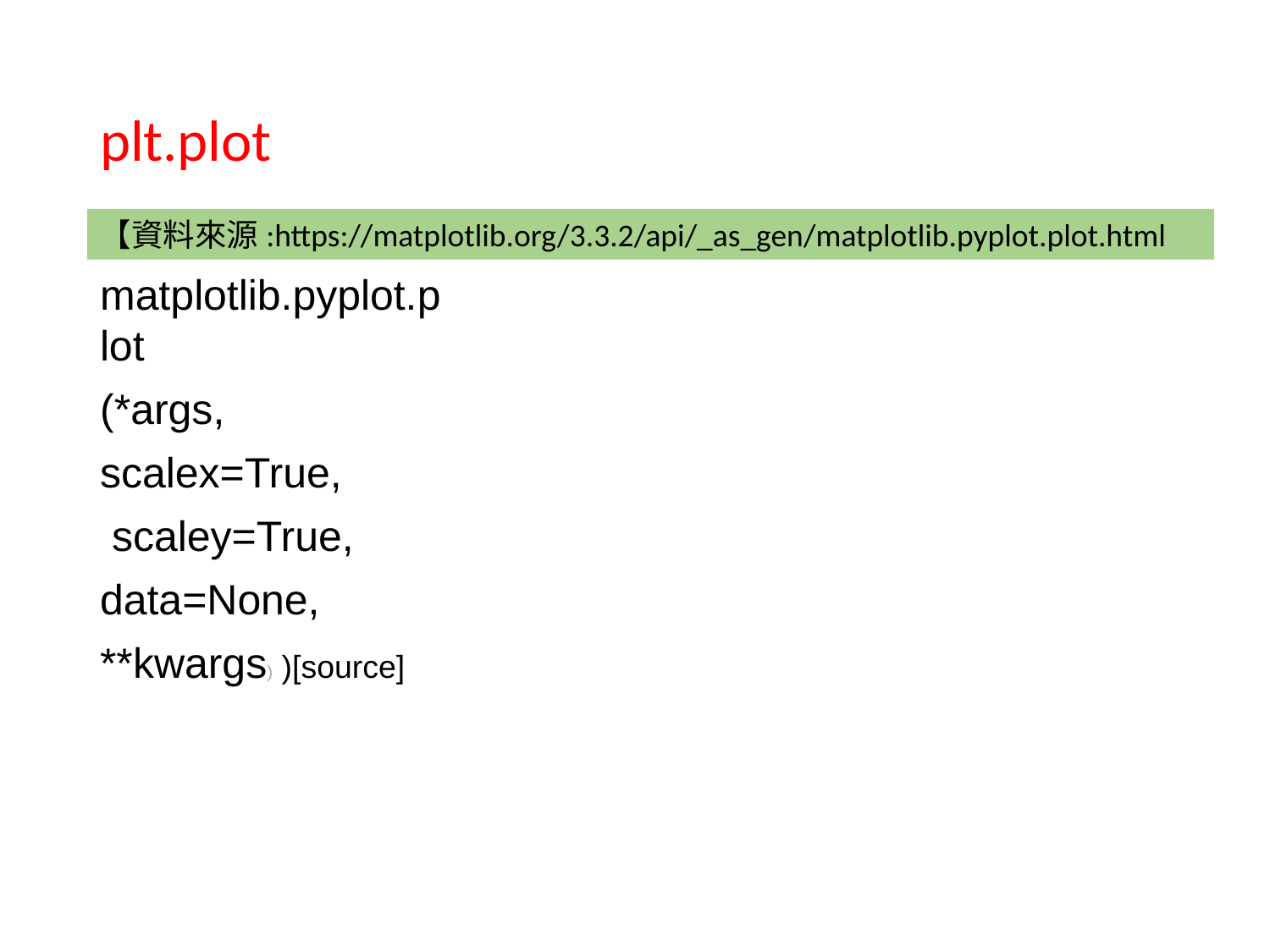

# plt.plot
【資料來源:https://matplotlib.org/3.3.2/api/_as_gen/matplotlib.pyplot.plot.html
matplotlib.pyplot.plot
(*args,
scalex=True,
 scaley=True,
data=None,
**kwargs) )[source]